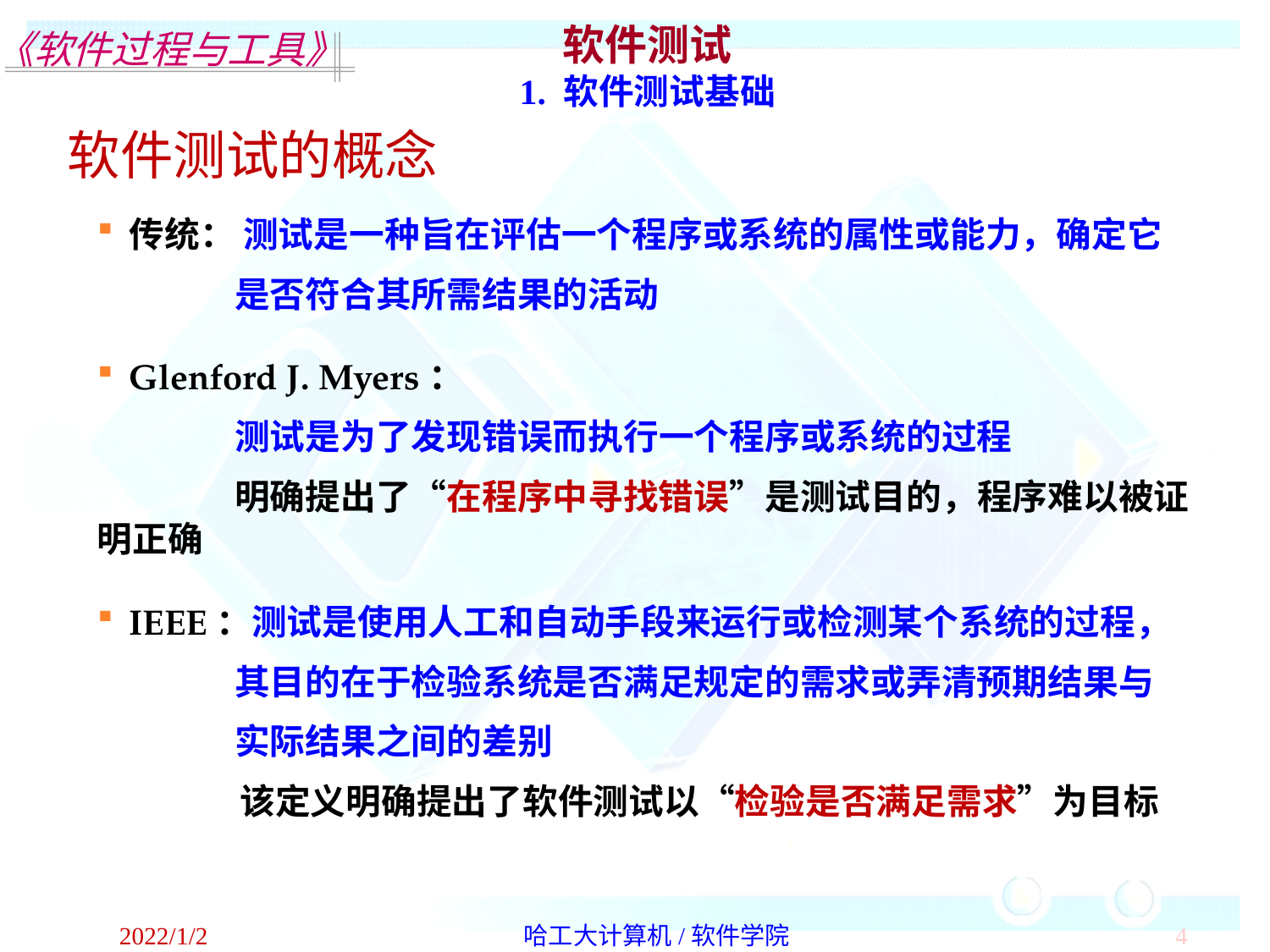

软件测试
1. 软件测试基础
软件测试的概念
传统： 测试是一种旨在评估一个程序或系统的属性或能力，确定它
                是否符合其所需结果的活动

Glenford J. Myers：
                测试是为了发现错误而执行一个程序或系统的过程
                明确提出了“在程序中寻找错误”是测试目的，程序难以被证  明正确

IEEE：测试是使用人工和自动手段来运行或检测某个系统的过程，
                其目的在于检验系统是否满足规定的需求或弄清预期结果与
                实际结果之间的差别
          该定义明确提出了软件测试以“检验是否满足需求”为目标